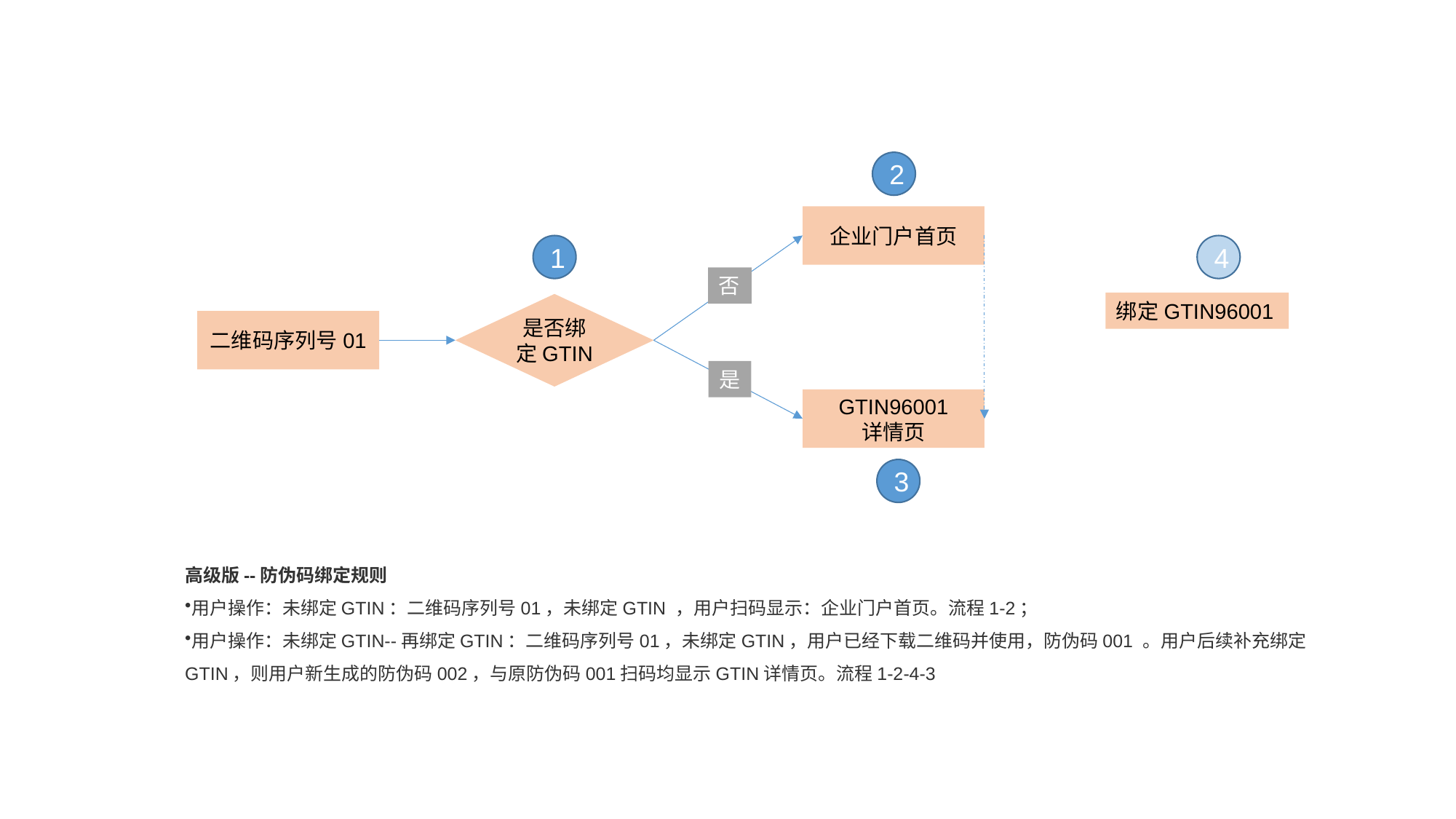

2
企业门户首页
1
4
否
绑定GTIN96001
是否绑定GTIN
二维码序列号01
是
GTIN96001
详情页
3
高级版--防伪码绑定规则
用户操作：未绑定GTIN：二维码序列号01，未绑定GTIN ，用户扫码显示：企业门户首页。流程1-2；
用户操作：未绑定GTIN--再绑定GTIN：二维码序列号01，未绑定GTIN，用户已经下载二维码并使用，防伪码001 。用户后续补充绑定GTIN，则用户新生成的防伪码002，与原防伪码001扫码均显示GTIN详情页。流程1-2-4-3